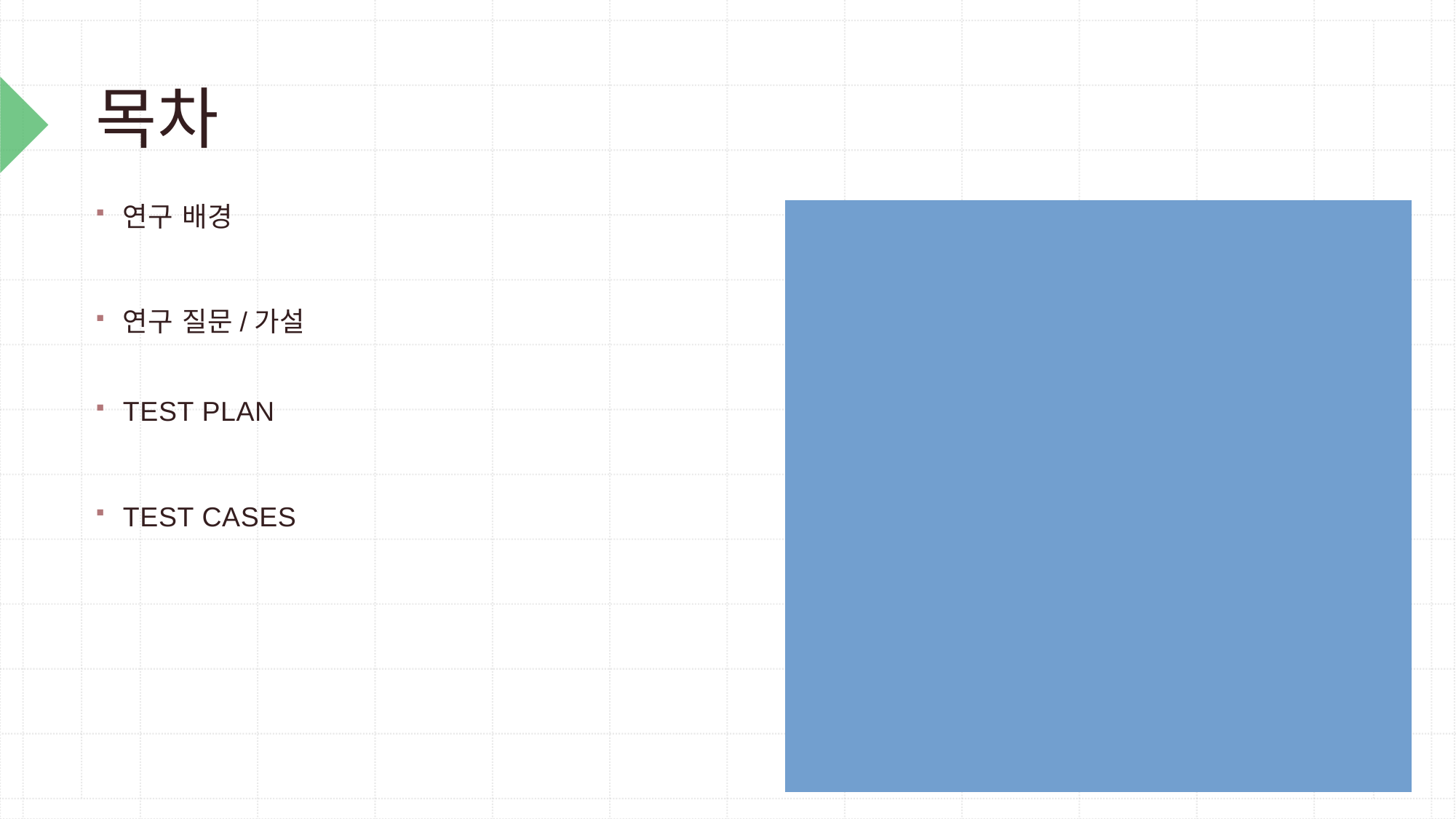

# 목차
연구 배경

연구 질문/가설
TEST PLAN

TEST CASES